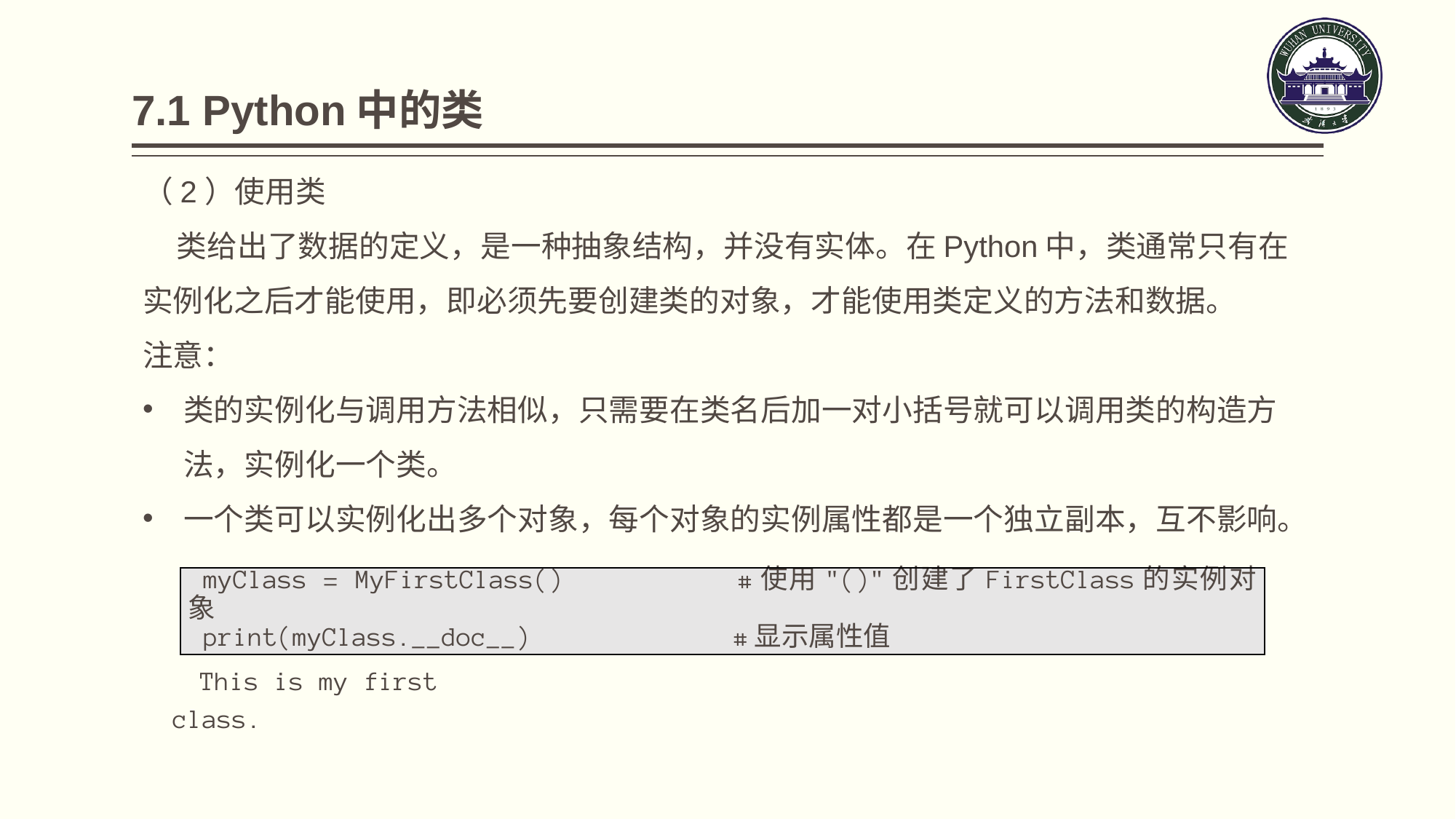

# 7.1 Python中的类
（2）使用类
    类给出了数据的定义，是一种抽象结构，并没有实体。在Python中，类通常只有在实例化之后才能使用，即必须先要创建类的对象，才能使用类定义的方法和数据。
注意：
类的实例化与调用方法相似，只需要在类名后加一对小括号就可以调用类的构造方法，实例化一个类。
一个类可以实例化出多个对象，每个对象的实例属性都是一个独立副本，互不影响。
| myClass = MyFirstClass() #使用"()"创建了FirstClass的实例对象 print(myClass.\_\_doc\_\_) #显示属性值 |
| --- |
This is my first class.